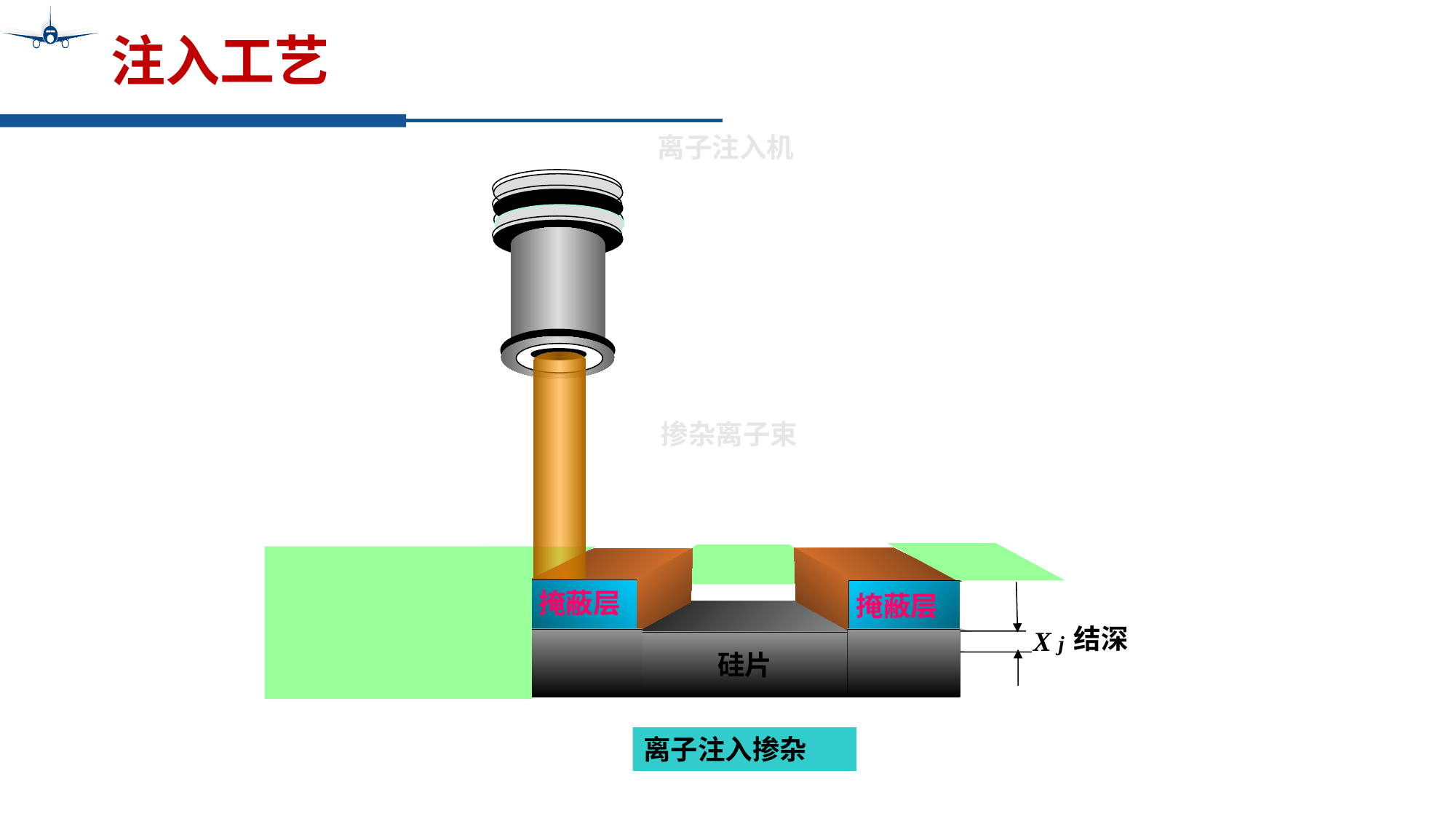

# 注入工艺
离子注入机

掺杂离子束

掩蔽层

掩蔽层

结深
X j

硅片

离子注入掺杂